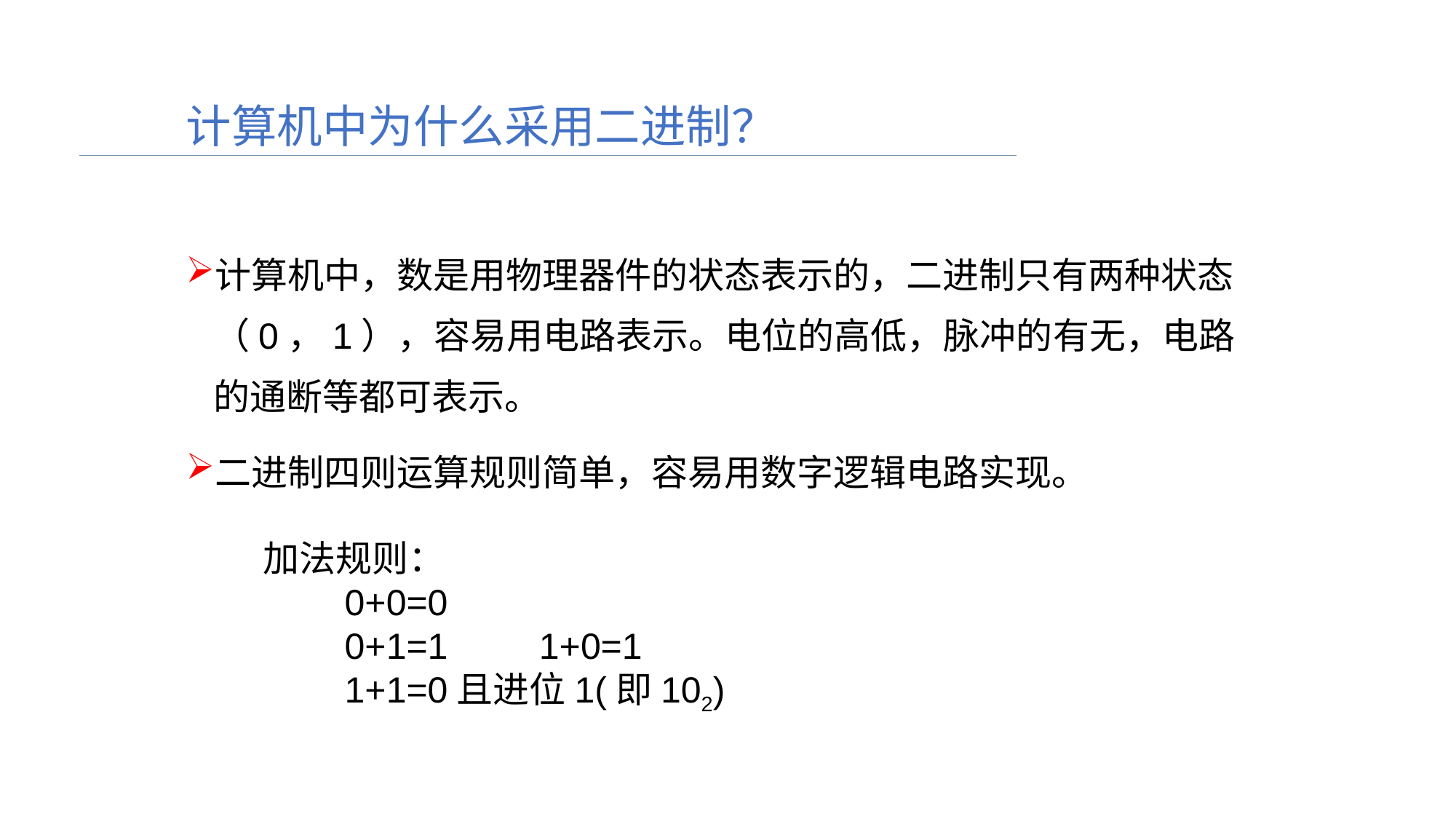

计算机中为什么采用二进制？
计算机中，数是用物理器件的状态表示的，二进制只有两种状态（0，1），容易用电路表示。电位的高低，脉冲的有无，电路的通断等都可表示。
二进制四则运算规则简单，容易用数字逻辑电路实现。
加法规则：
        0+0=0
        0+1=1         1+0=1
        1+1=0且进位1(即102)